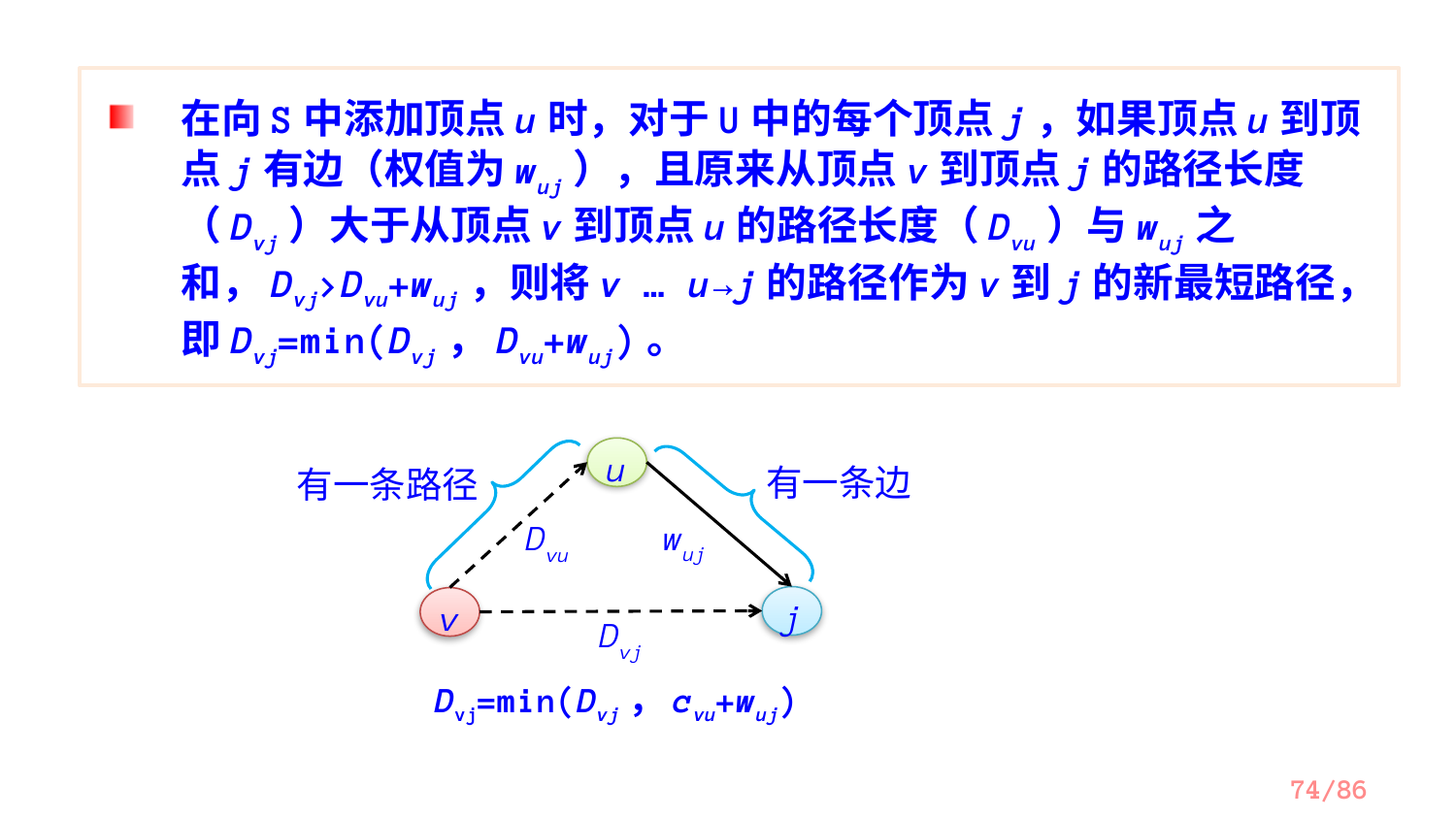

在向S中添加顶点u时，对于U中的每个顶点j，如果顶点u到顶点j有边（权值为wuj），且原来从顶点v到顶点j的路径长度（Dvj）大于从顶点v到顶点u的路径长度（Dvu）与wuj之和，Dvj>Dvu+wuj，则将v … u→j的路径作为v到j的新最短路径，即Dvj=min(Dvj，Dvu+wuj)。

u
有一条边
有一条路径

Dvu
wuj
j
v

Dvj
Dvj=min(Dvj，cvu+wuj)
74/86